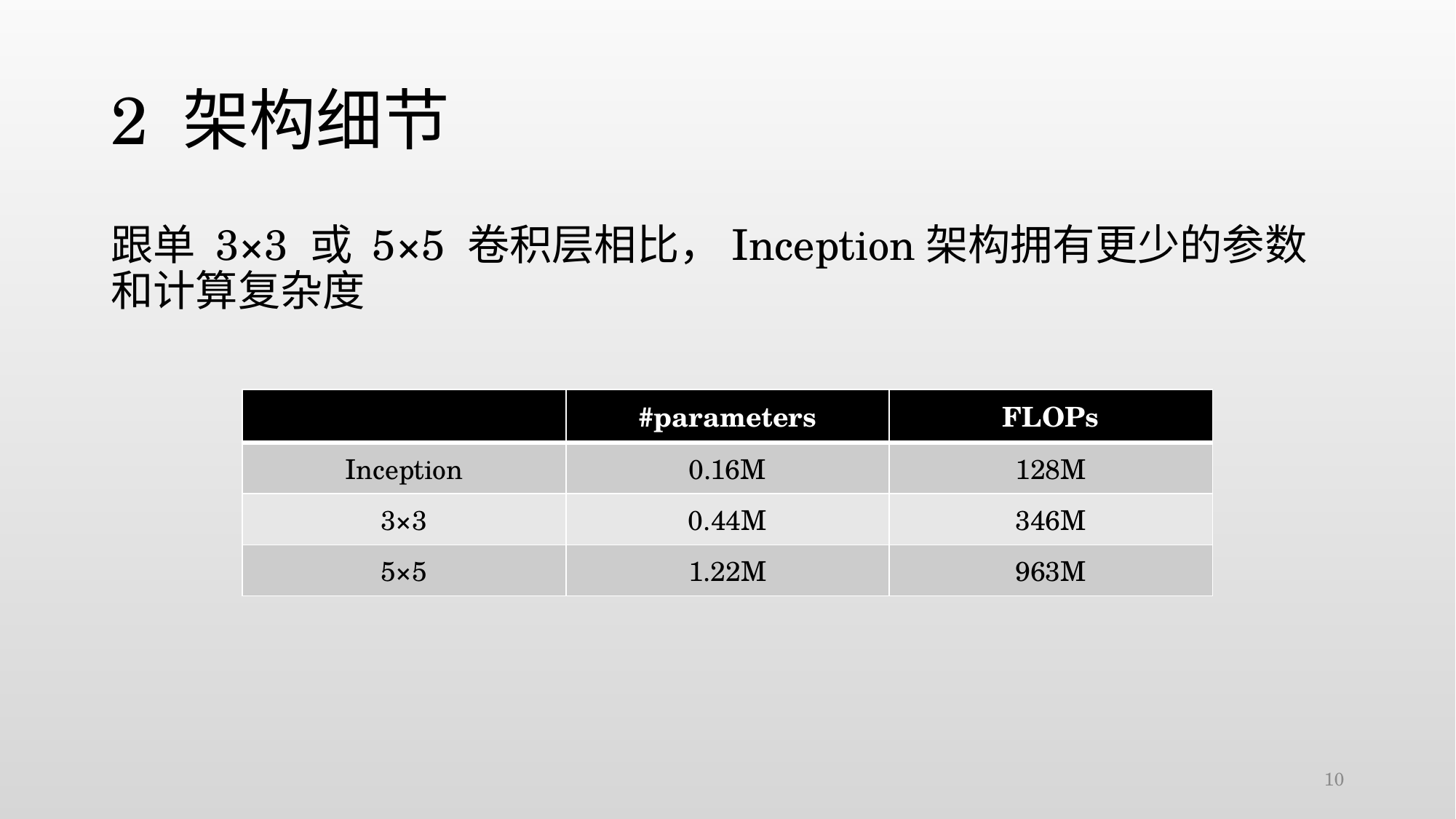

# 2 架构细节
跟单 3×3 或 5×5 卷积层相比，Inception架构拥有更少的参数和计算复杂度

|  | #parameters | FLOPs |
| --- | --- | --- |
| Inception | 0.16M | 128M |
| 3×3 | 0.44M | 346M |
| 5×5 | 1.22M | 963M |
10